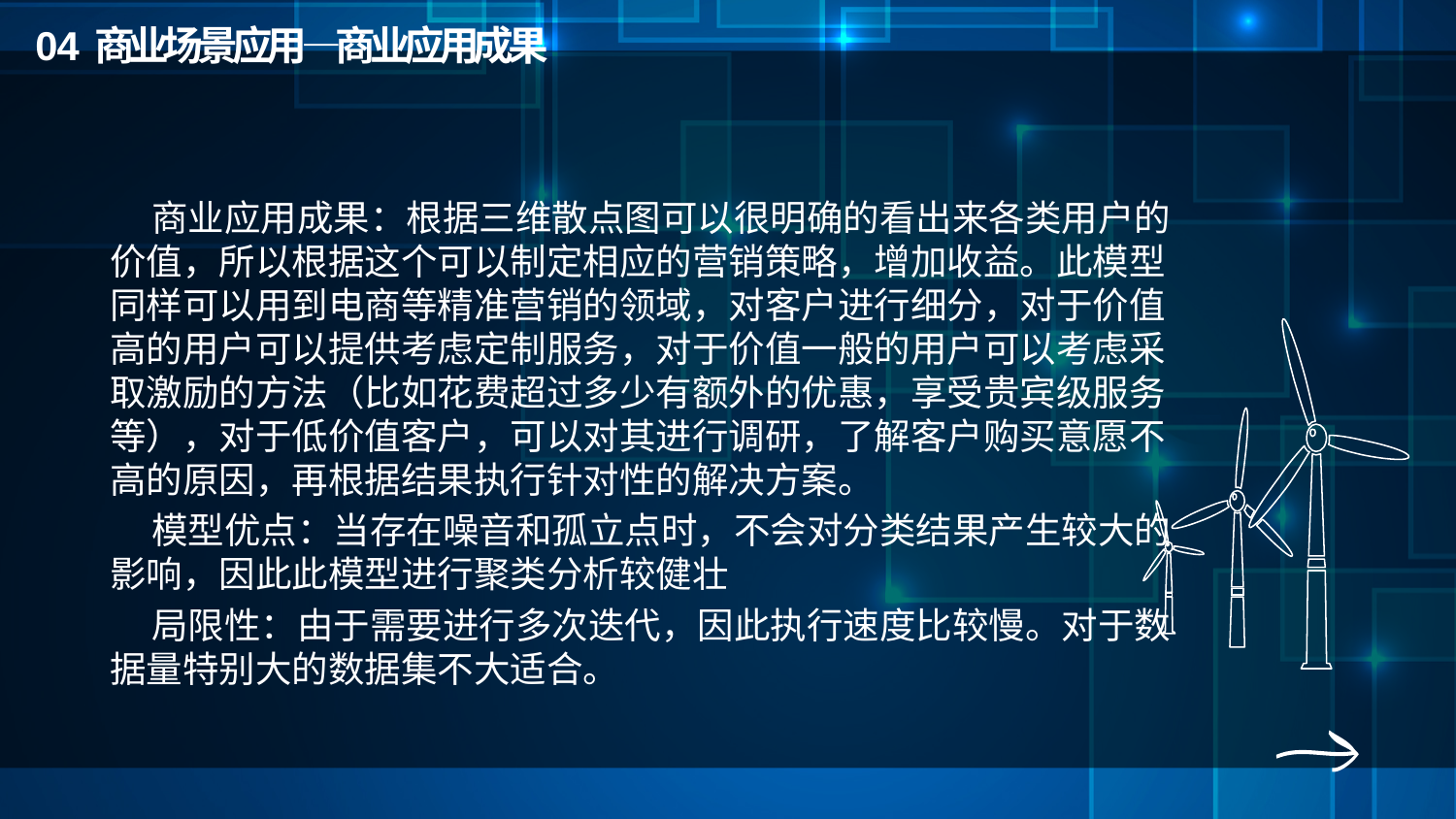

0 4 商业场景应用—商业应用成果
    商业应用成果：根据三维散点图可以很明确的看出来各类用户的价值，所以根据这个可以制定相应的营销策略，增加收益。此模型同样可以用到电商等精准营销的领域，对客户进行细分，对于价值高的用户可以提供考虑定制服务，对于价值一般的用户可以考虑采取激励的方法（比如花费超过多少有额外的优惠，享受贵宾级服务等），对于低价值客户，可以对其进行调研，了解客户购买意愿不高的原因，再根据结果执行针对性的解决方案。
    模型优点：当存在噪音和孤立点时，不会对分类结果产生较大的影响，因此此模型进行聚类分析较健壮
    局限性：由于需要进行多次迭代，因此执行速度比较慢。对于数据量特别大的数据集不大适合。